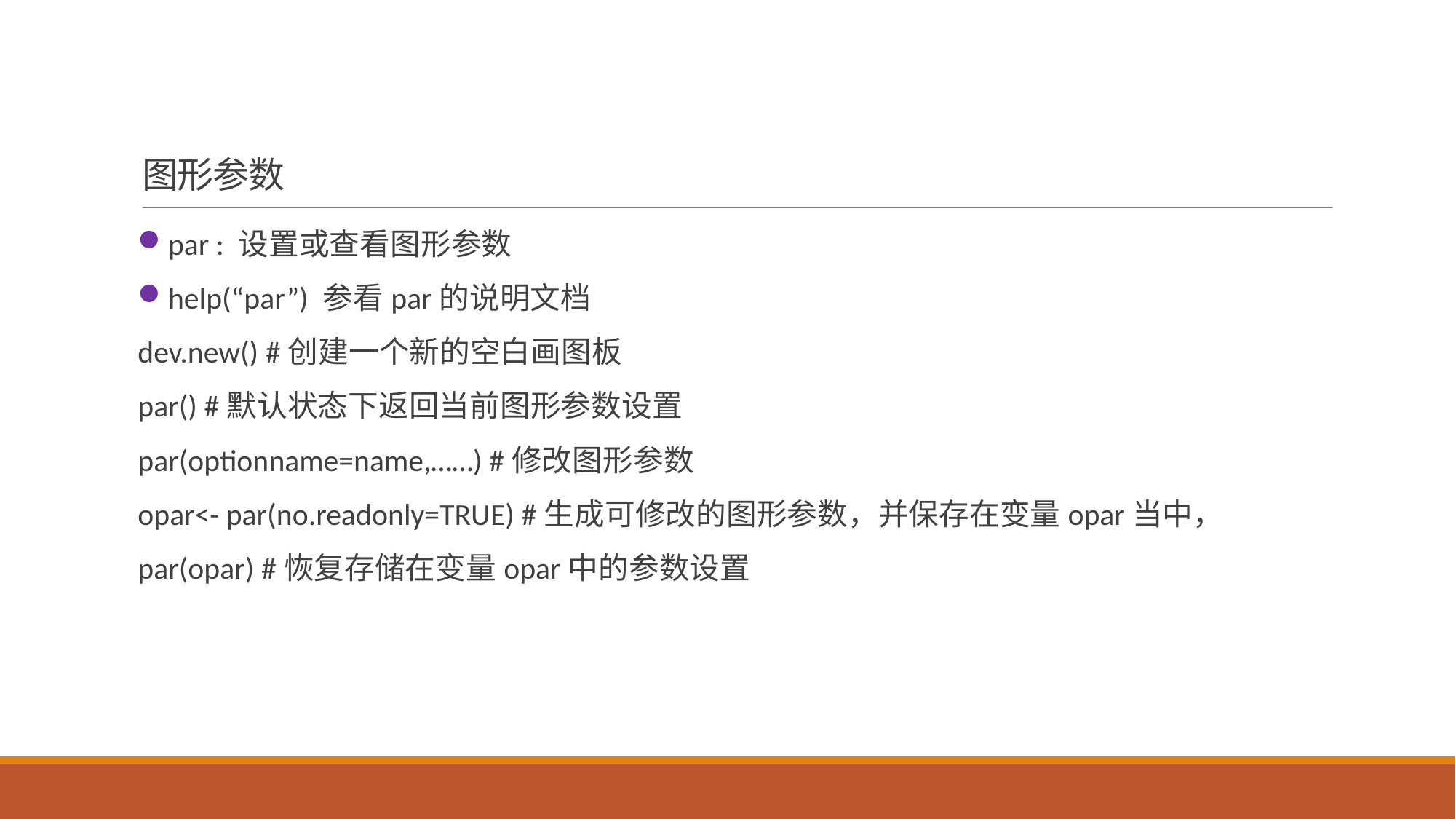

# 图形参数
par : 设置或查看图形参数
help(“par”) 参看par的说明文档
dev.new() #创建一个新的空白画图板
par() #默认状态下返回当前图形参数设置
par(optionname=name,……) #修改图形参数
opar<- par(no.readonly=TRUE) #生成可修改的图形参数，并保存在变量opar当中，
par(opar) #恢复存储在变量opar中的参数设置